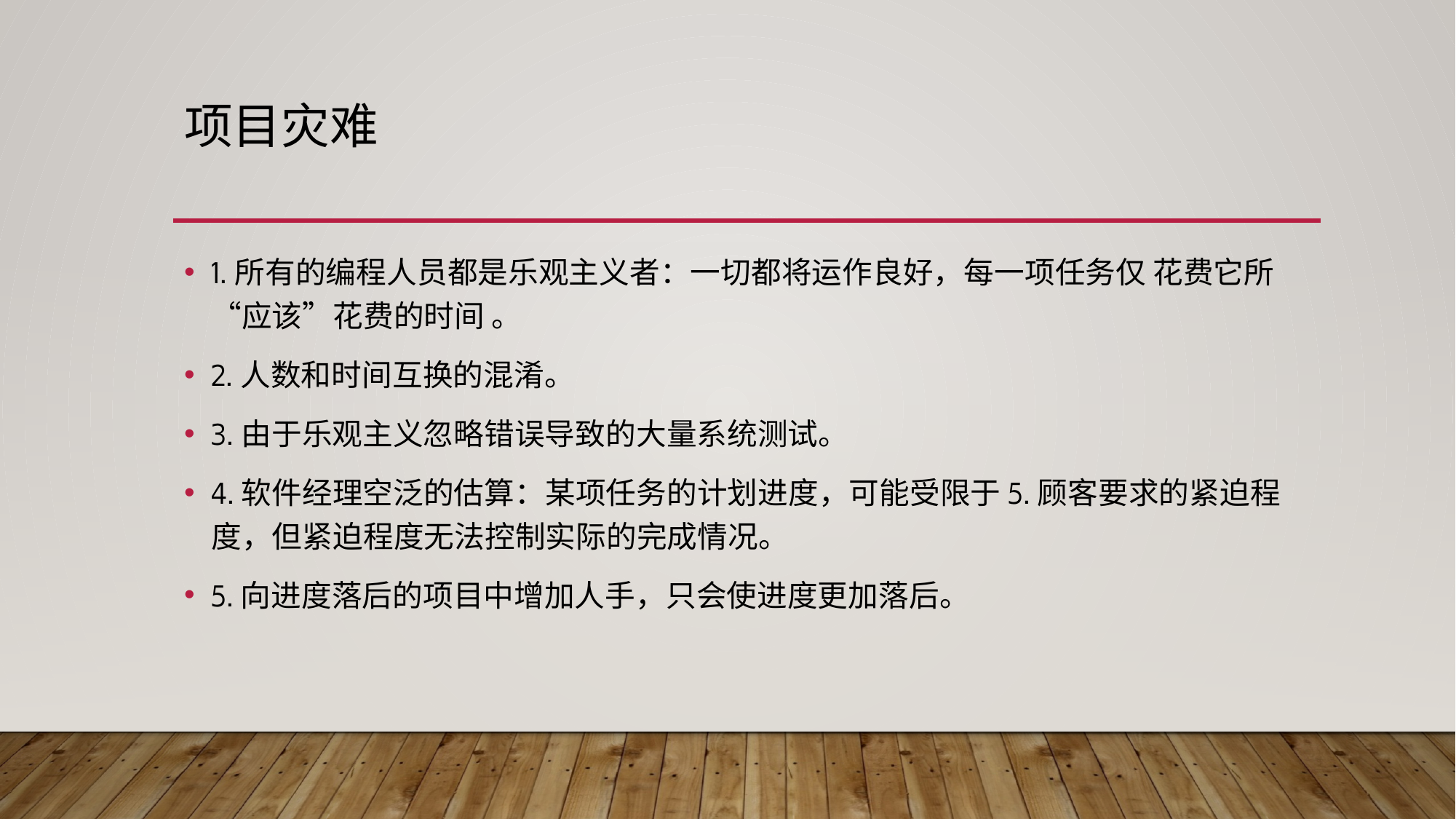

# 项目灾难
1.所有的编程人员都是乐观主义者：一切都将运作良好，每一项任务仅 花费它所“应该”花费的时间 。
2.人数和时间互换的混淆。
3.由于乐观主义忽略错误导致的大量系统测试。
4.软件经理空泛的估算：某项任务的计划进度，可能受限于5.顾客要求的紧迫程度，但紧迫程度无法控制实际的完成情况。
5.向进度落后的项目中增加人手，只会使进度更加落后。